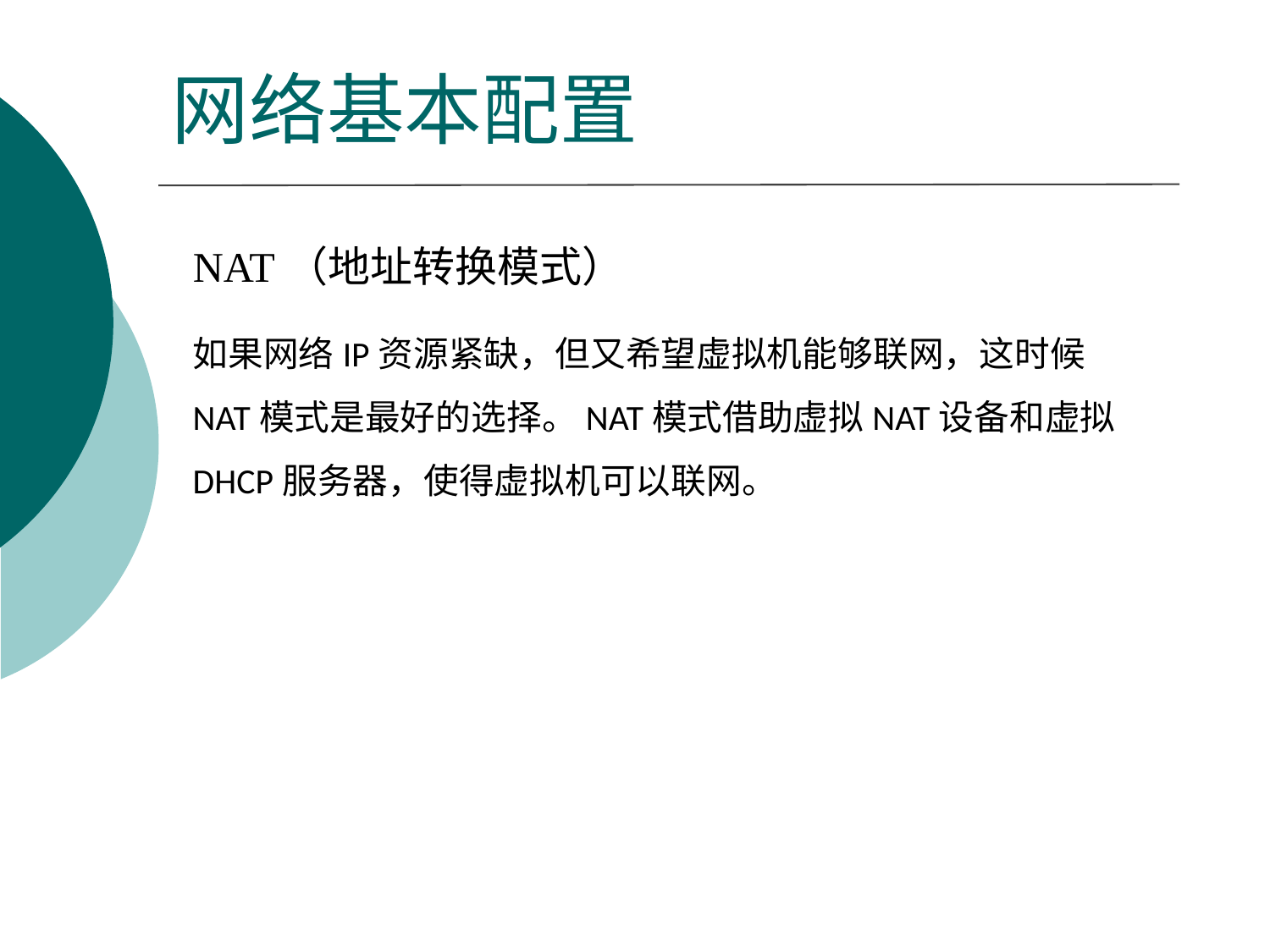

# 网络基本配置
NAT（地址转换模式）
如果网络IP资源紧缺，但又希望虚拟机能够联网，这时候NAT模式是最好的选择。NAT模式借助虚拟NAT设备和虚拟DHCP服务器，使得虚拟机可以联网。